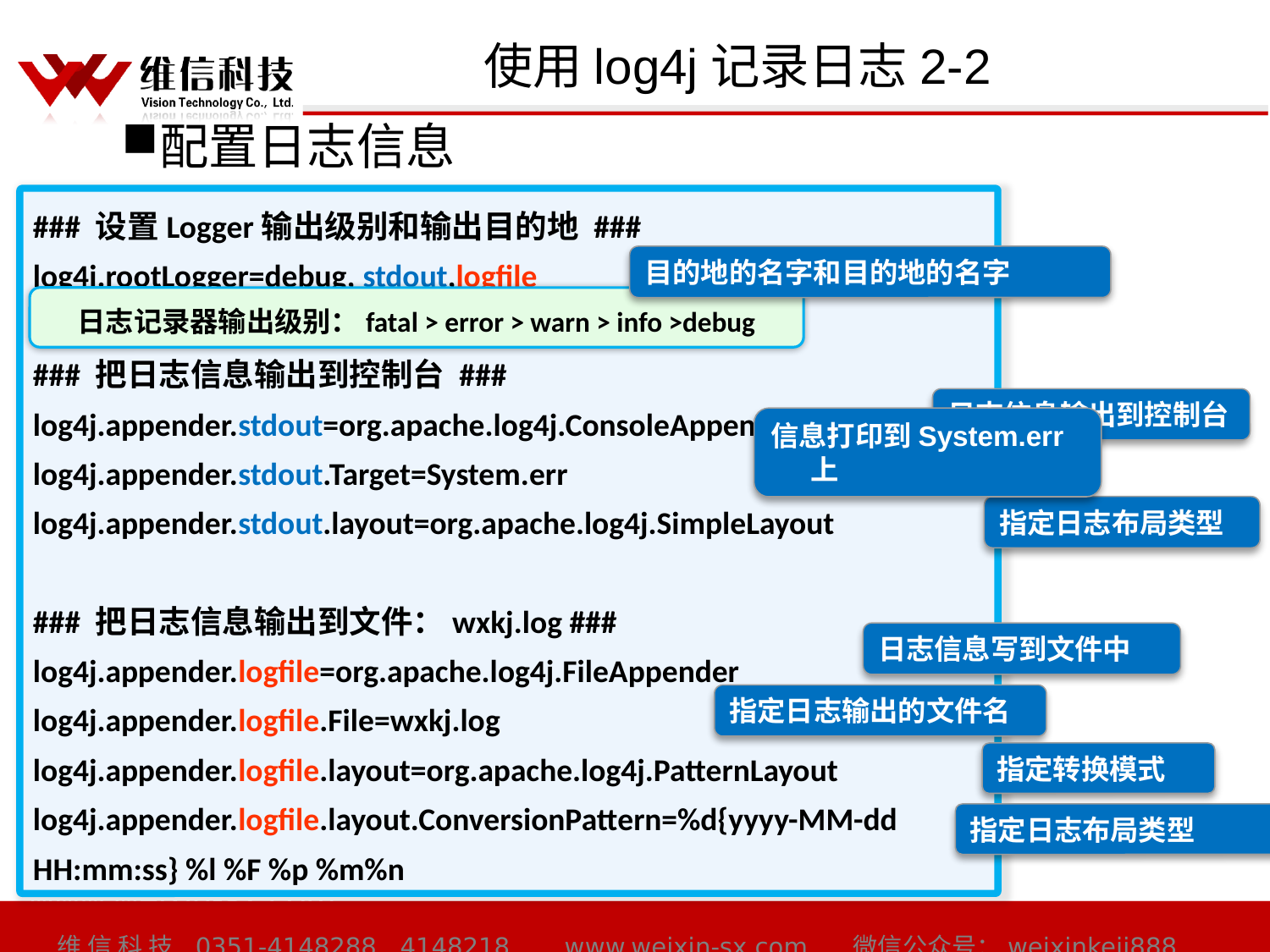

# 使用log4j记录日志2-2
配置日志信息
### 设置Logger输出级别和输出目的地 ###
log4j.rootLogger=debug, stdout,logfile

### 把日志信息输出到控制台 ###
log4j.appender.stdout=org.apache.log4j.ConsoleAppender
log4j.appender.stdout.Target=System.err
log4j.appender.stdout.layout=org.apache.log4j.SimpleLayout

### 把日志信息输出到文件：wxkj.log ###
log4j.appender.logfile=org.apache.log4j.FileAppender
log4j.appender.logfile.File=wxkj.log
log4j.appender.logfile.layout=org.apache.log4j.PatternLayout
log4j.appender.logfile.layout.ConversionPattern=%d{yyyy-MM-dd HH:mm:ss} %l %F %p %m%n
目的地的名字和目的地的名字
日志记录器输出级别：fatal > error > warn > info >debug
日志信息输出到控制台
信息打印到System.err上
指定日志布局类型
日志信息写到文件中
指定日志输出的文件名
指定转换模式
指定日志布局类型